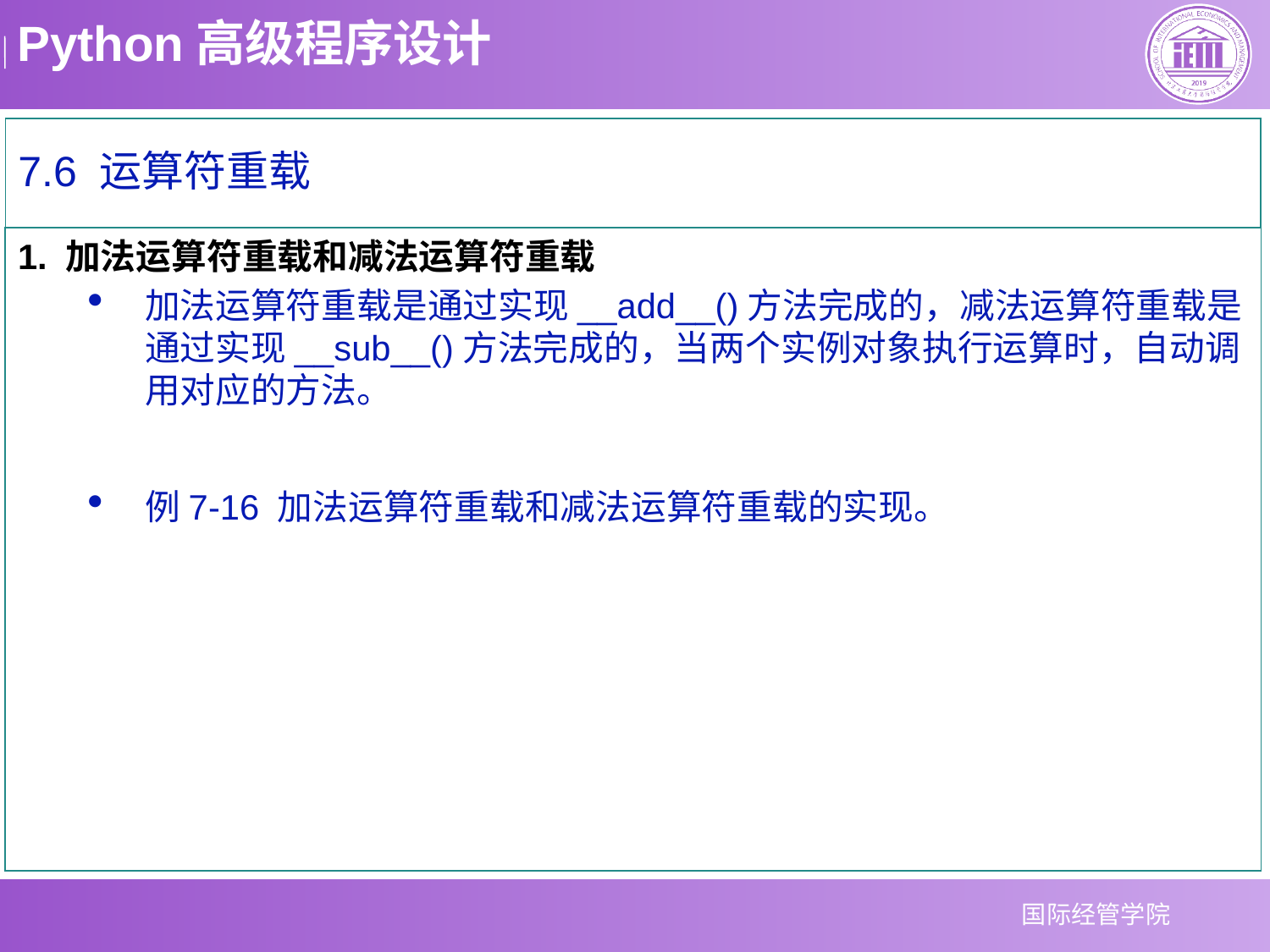

# 7.6 运算符重载
1. 加法运算符重载和减法运算符重载
加法运算符重载是通过实现__add__()方法完成的，减法运算符重载是通过实现__sub__()方法完成的，当两个实例对象执行运算时，自动调用对应的方法。

例7-16 加法运算符重载和减法运算符重载的实现。